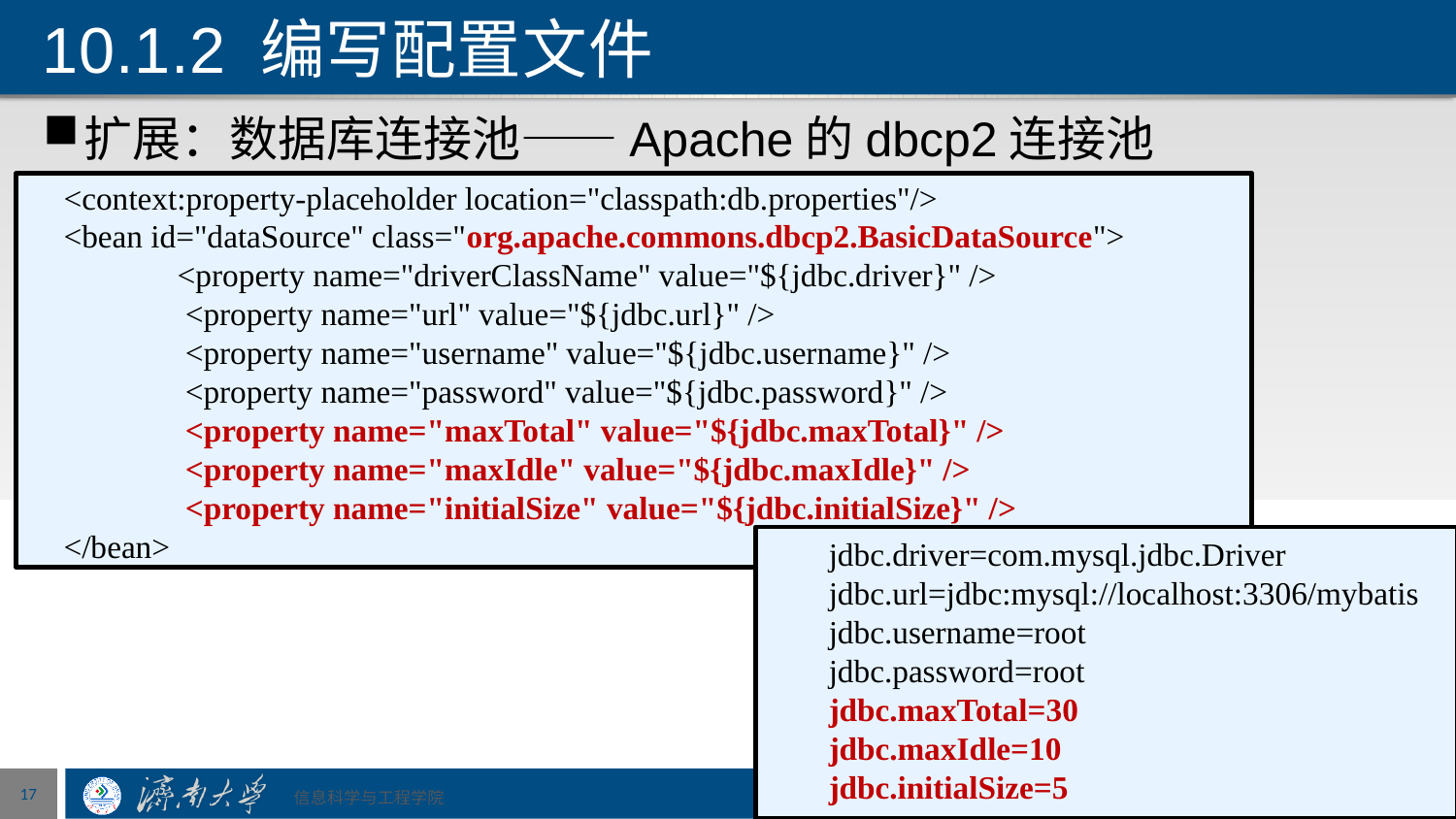

# 10.1.2 编写配置文件
扩展：数据库连接池——Apache的dbcp2连接池

    <context:property-placeholder location="classpath:db.properties"/>
    <bean id="dataSource" class="org.apache.commons.dbcp2.BasicDataSource">
        	<property name="driverClassName" value="${jdbc.driver}" />
       	 <property name="url" value="${jdbc.url}" />
       	 <property name="username" value="${jdbc.username}" />
	 <property name="password" value="${jdbc.password}" />
	 <property name="maxTotal" value="${jdbc.maxTotal}" />
	 <property name="maxIdle" value="${jdbc.maxIdle}" />
	 <property name="initialSize" value="${jdbc.initialSize}" />
    </bean>

jdbc.driver=com.mysql.jdbc.Driver
jdbc.url=jdbc:mysql://localhost:3306/mybatis
jdbc.username=root
jdbc.password=root
jdbc.maxTotal=30
jdbc.maxIdle=10
jdbc.initialSize=5